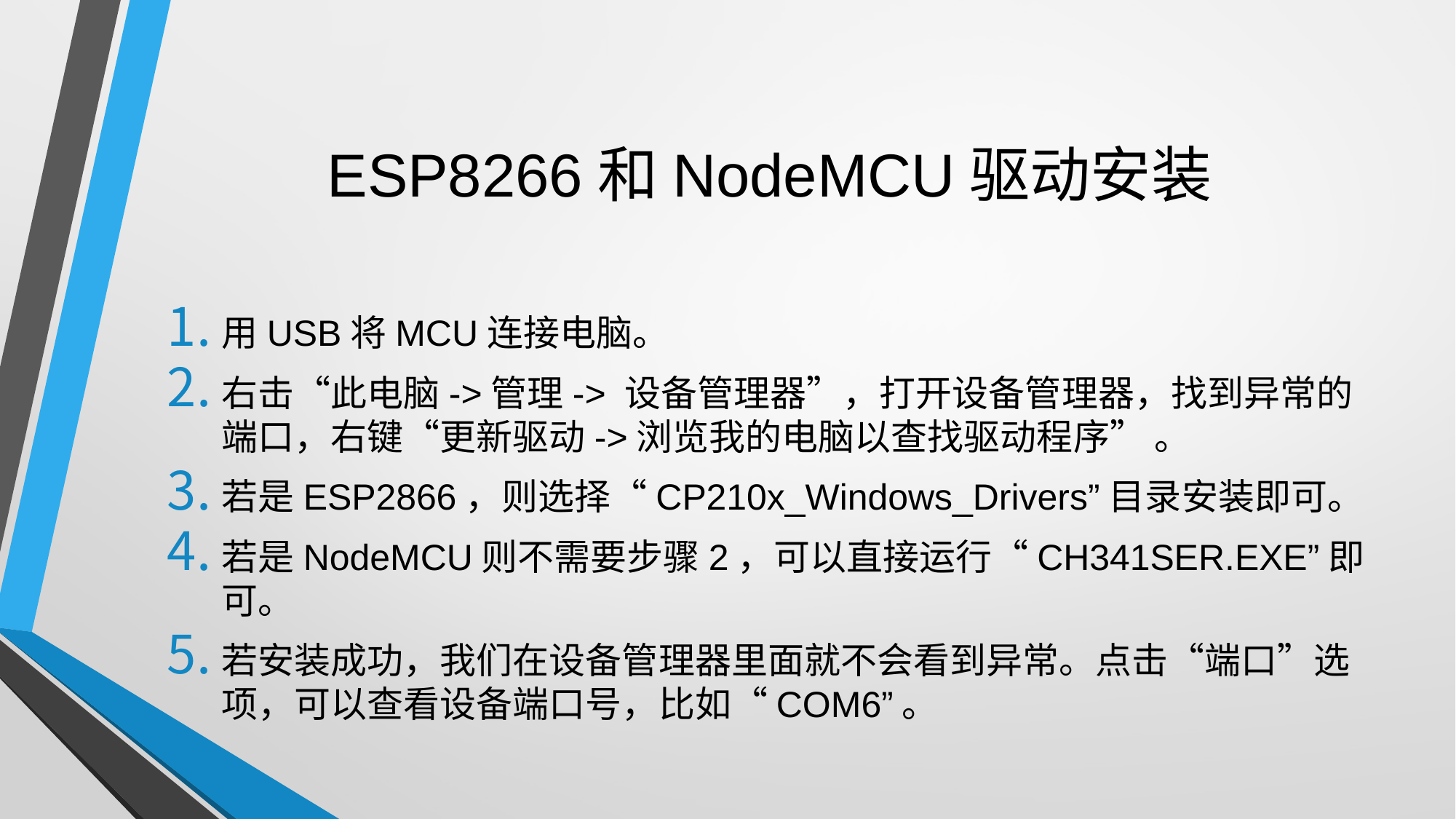

# ESP8266和NodeMCU驱动安装
用USB将MCU连接电脑。
右击“此电脑->管理-> 设备管理器”，打开设备管理器，找到异常的端口，右键“更新驱动->浏览我的电脑以查找驱动程序” 。
若是ESP2866，则选择“CP210x_Windows_Drivers”目录安装即可。
若是NodeMCU则不需要步骤2，可以直接运行“CH341SER.EXE”即可。
若安装成功，我们在设备管理器里面就不会看到异常。点击“端口”选项，可以查看设备端口号，比如“COM6”。